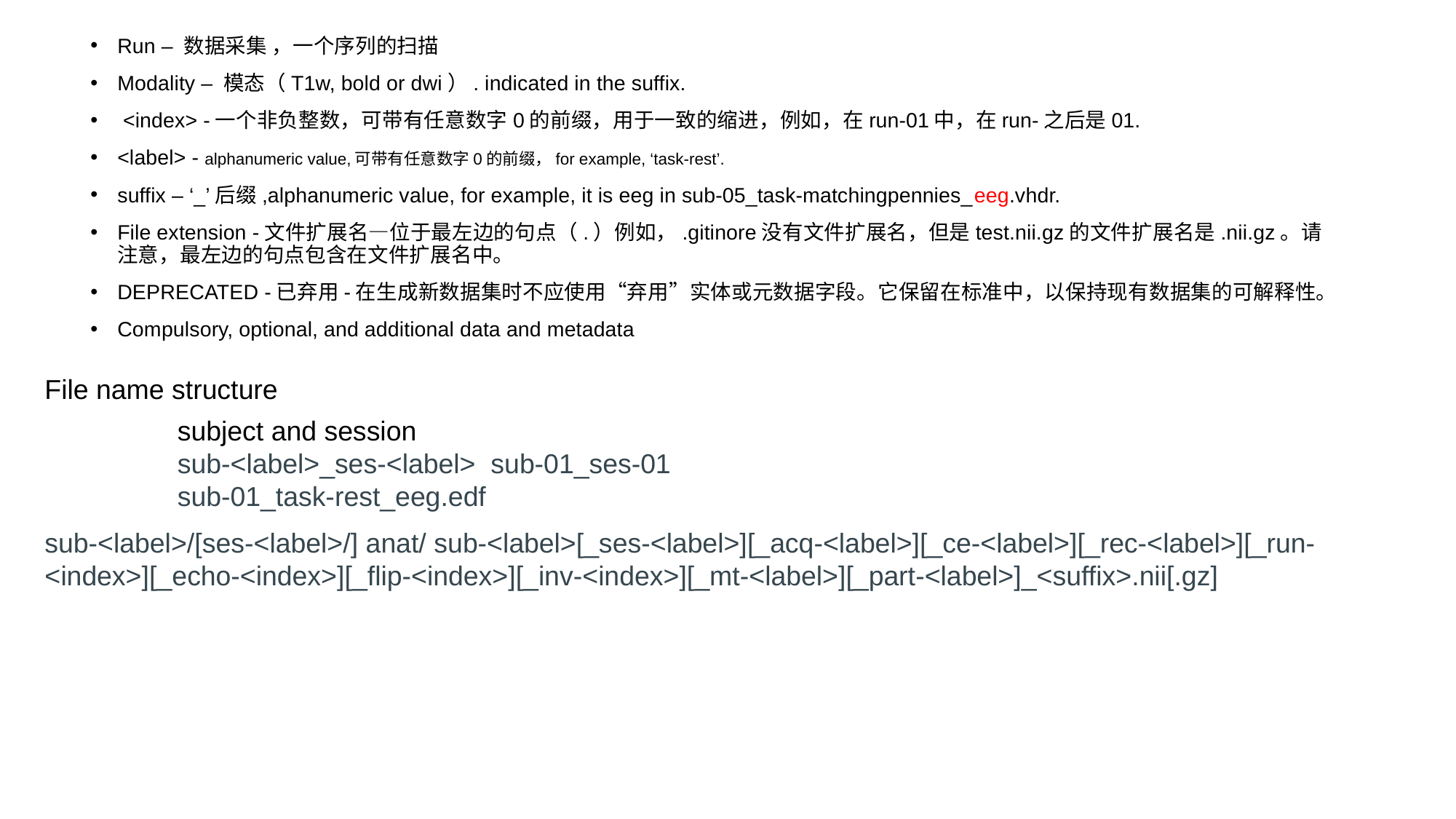

Run – 数据采集 ，一个序列的扫描
Modality – 模态（T1w, bold or dwi）. indicated in the suffix.
 <index> -一个非负整数，可带有任意数字0的前缀，用于一致的缩进，例如，在run-01中，在run-之后是01.
<label> - alphanumeric value,可带有任意数字0的前缀，for example, ‘task-rest’.
suffix – ‘_’后缀,alphanumeric value, for example, it is eeg in sub-05_task-matchingpennies_eeg.vhdr.
File extension -文件扩展名—位于最左边的句点（.）例如，.gitinore没有文件扩展名，但是test.nii.gz的文件扩展名是.nii.gz。请注意，最左边的句点包含在文件扩展名中。
DEPRECATED -已弃用-在生成新数据集时不应使用“弃用”实体或元数据字段。它保留在标准中，以保持现有数据集的可解释性。
Compulsory, optional, and additional data and metadata
File name structure
subject and session
sub-<label>_ses-<label>  sub-01_ses-01
sub-01_task-rest_eeg.edf
sub-<label>/[ses-<label>/] anat/ sub-<label>[_ses-<label>][_acq-<label>][_ce-<label>][_rec-<label>][_run-<index>][_echo-<index>][_flip-<index>][_inv-<index>][_mt-<label>][_part-<label>]_<suffix>.nii[.gz]